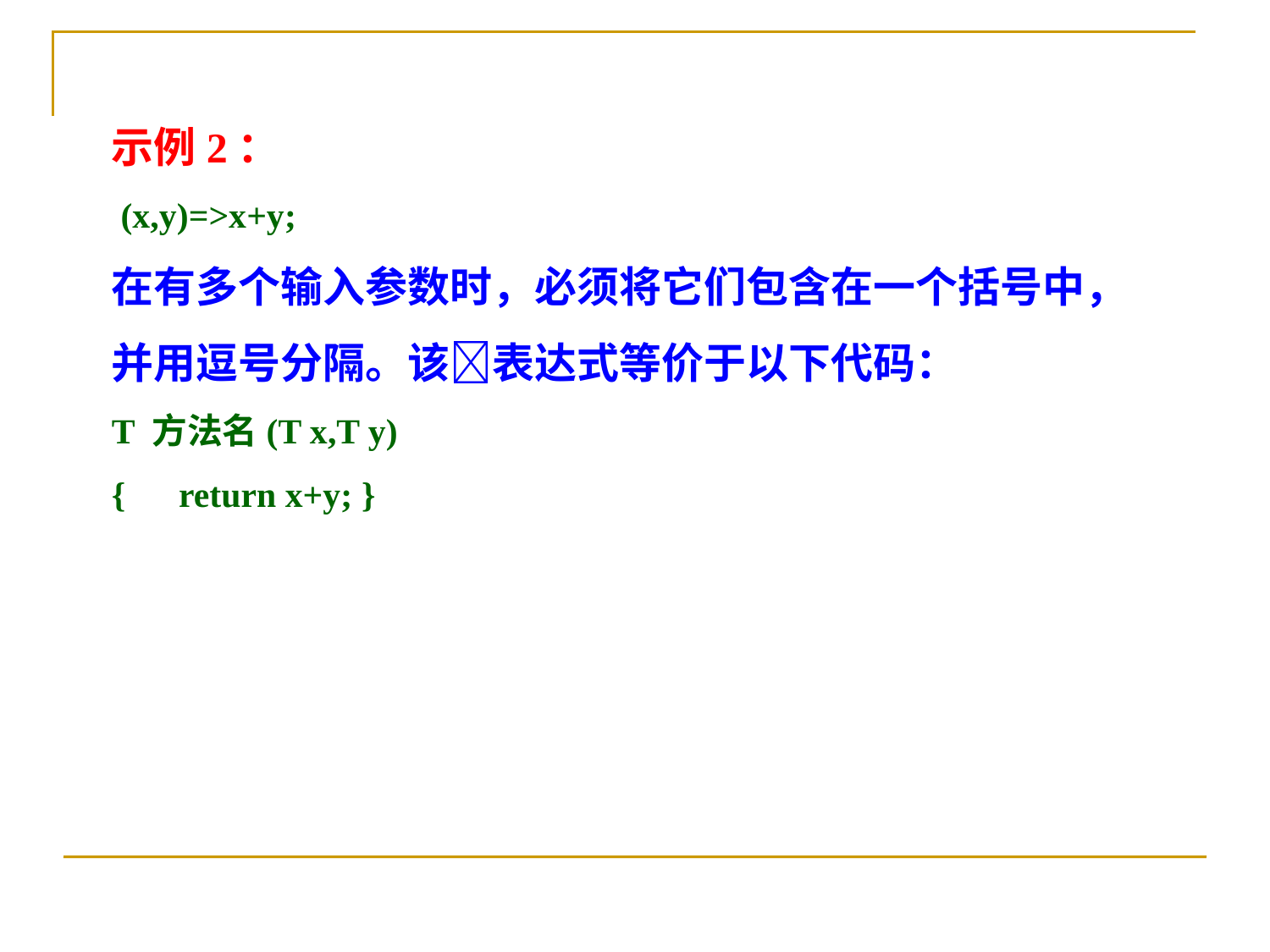

示例2：
 (x,y)=>x+y;
在有多个输入参数时，必须将它们包含在一个括号中，并用逗号分隔。该λ表达式等价于以下代码：
T 方法名(T x,T y)
{      return x+y; }